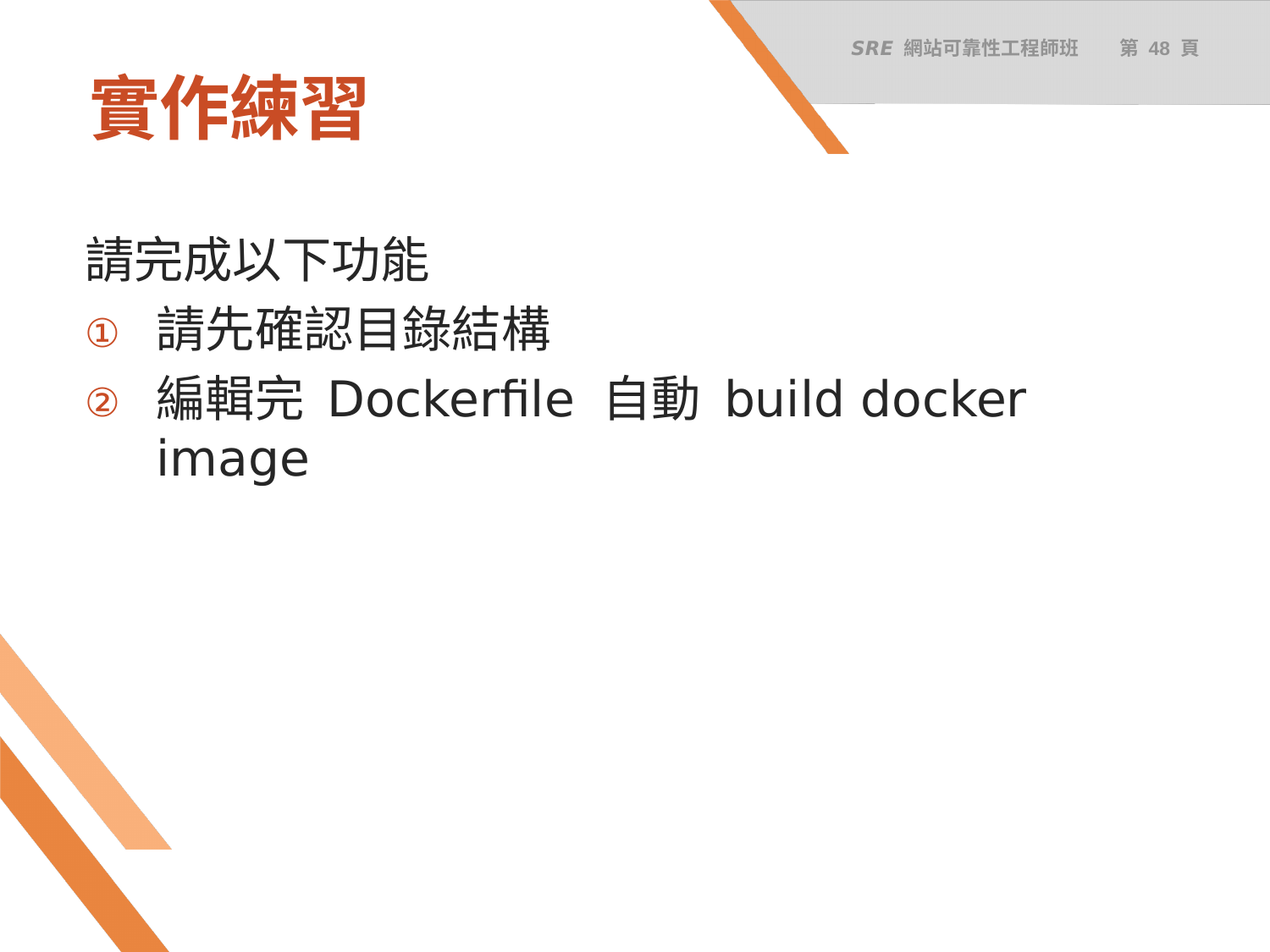

SRE 網站可靠性工程師班
第 48 頁
# 實作練習
請完成以下功能
請先確認目錄結構
編輯完 Dockerfile 自動 build docker image